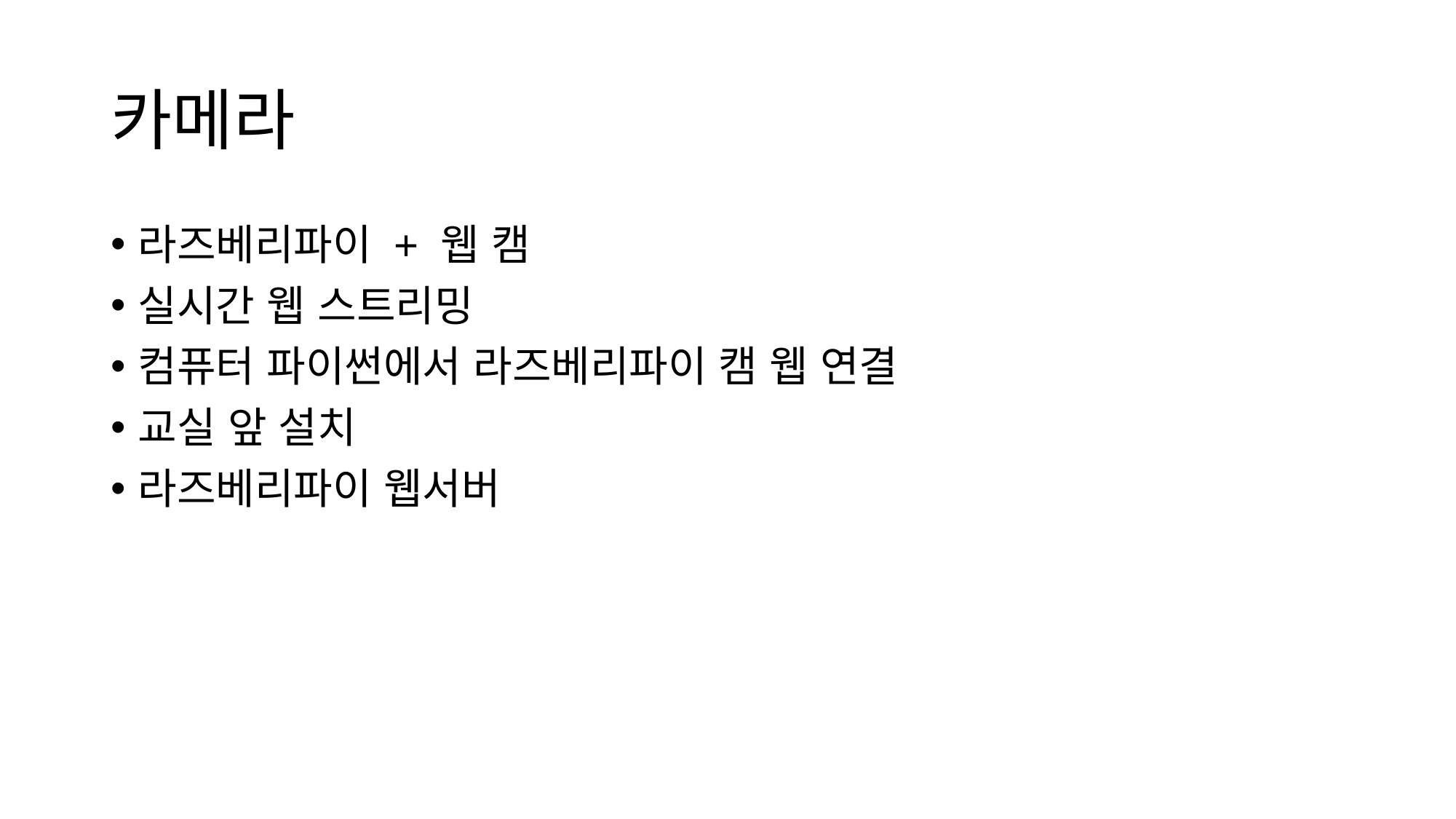

# 카메라
라즈베리파이 + 웹 캠
실시간 웹 스트리밍
컴퓨터 파이썬에서 라즈베리파이 캠 웹 연결
교실 앞 설치
라즈베리파이 웹서버